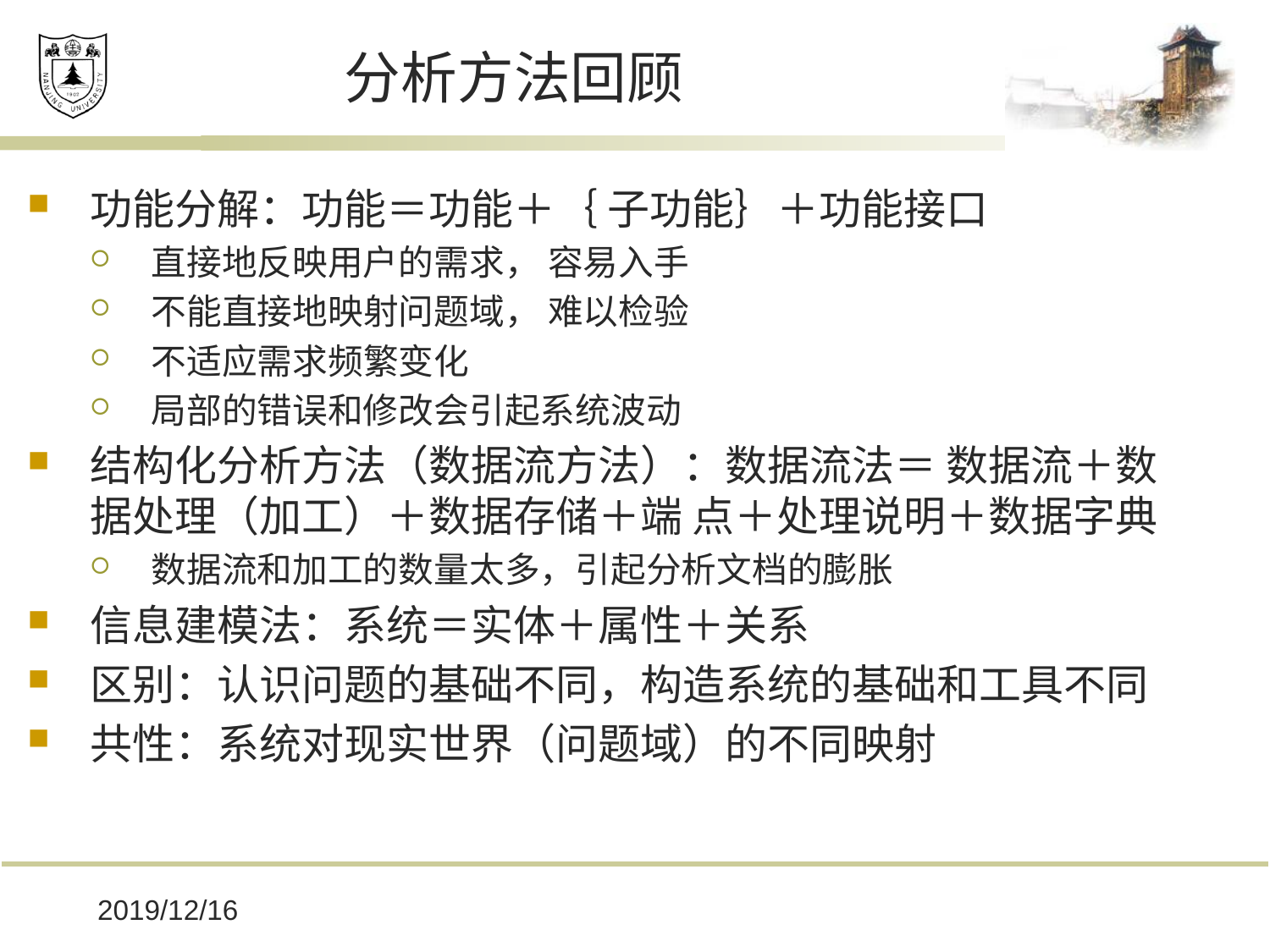

# 分析方法回顾
功能分解：功能＝功能＋｛ 子功能｝＋功能接口
直接地反映用户的需求， 容易入手
不能直接地映射问题域， 难以检验
不适应需求频繁变化
局部的错误和修改会引起系统波动
结构化分析方法（数据流方法）：数据流法＝ 数据流＋数据处理（加工）＋数据存储＋端 点＋处理说明＋数据字典
数据流和加工的数量太多，引起分析文档的膨胀
信息建模法：系统＝实体＋属性＋关系
区别：认识问题的基础不同，构造系统的基础和工具不同
共性：系统对现实世界（问题域）的不同映射

2019/12/16